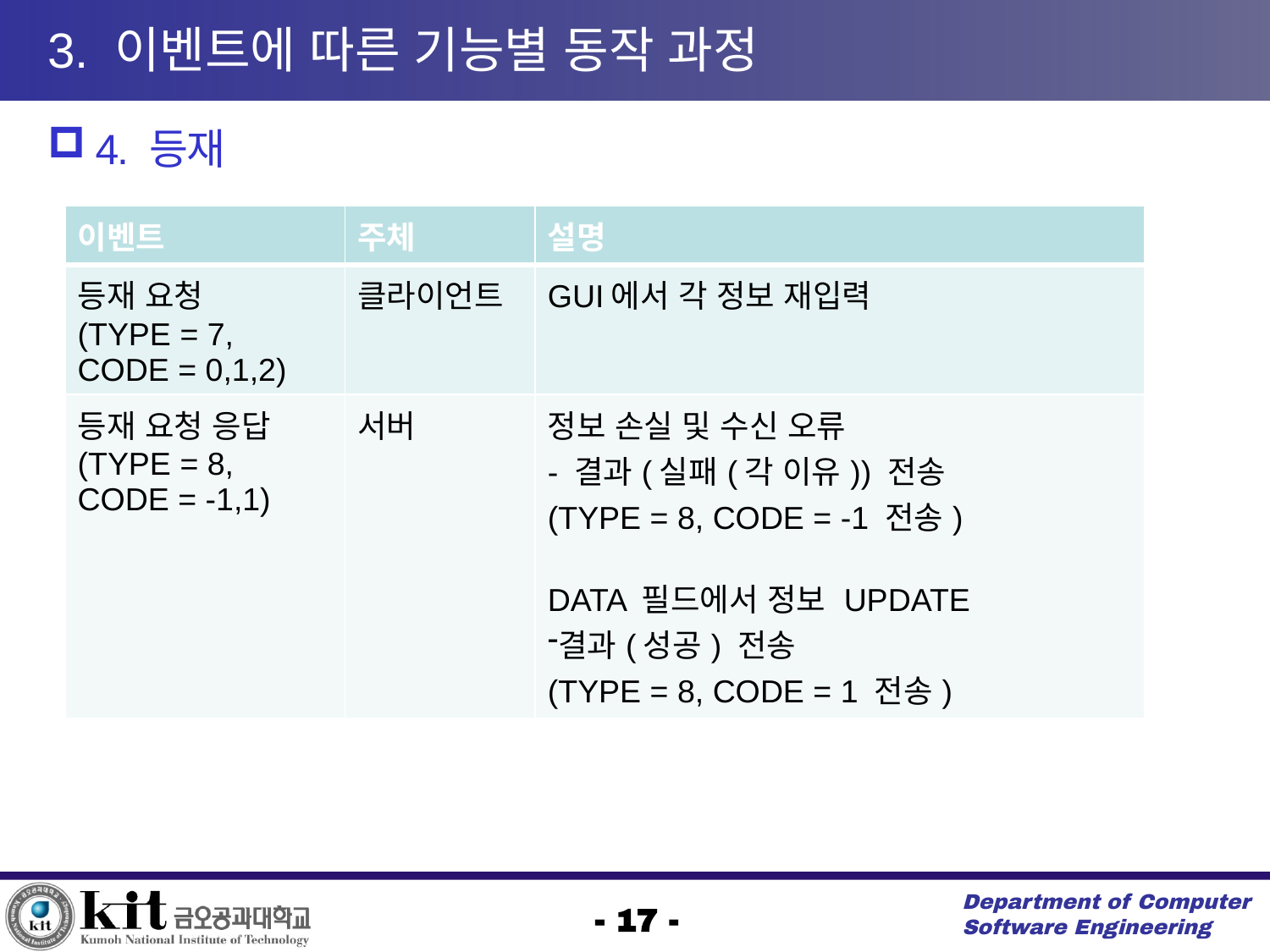

# 3. 이벤트에 따른 기능별 동작 과정
4. 등재

| 이벤트 | 주체 | 설명 |
| --- | --- | --- |
| 등재 요청 (TYPE = 7, CODE = 0,1,2) | 클라이언트 | GUI에서 각 정보 재입력 |
| 등재 요청 응답 (TYPE = 8, CODE = -1,1) | 서버 | 정보 손실 및 수신 오류 - 결과(실패(각 이유)) 전송 (TYPE = 8, CODE = -1 전송) DATA 필드에서 정보 UPDATE 결과(성공) 전송 (TYPE = 8, CODE = 1 전송) |
- 17 -